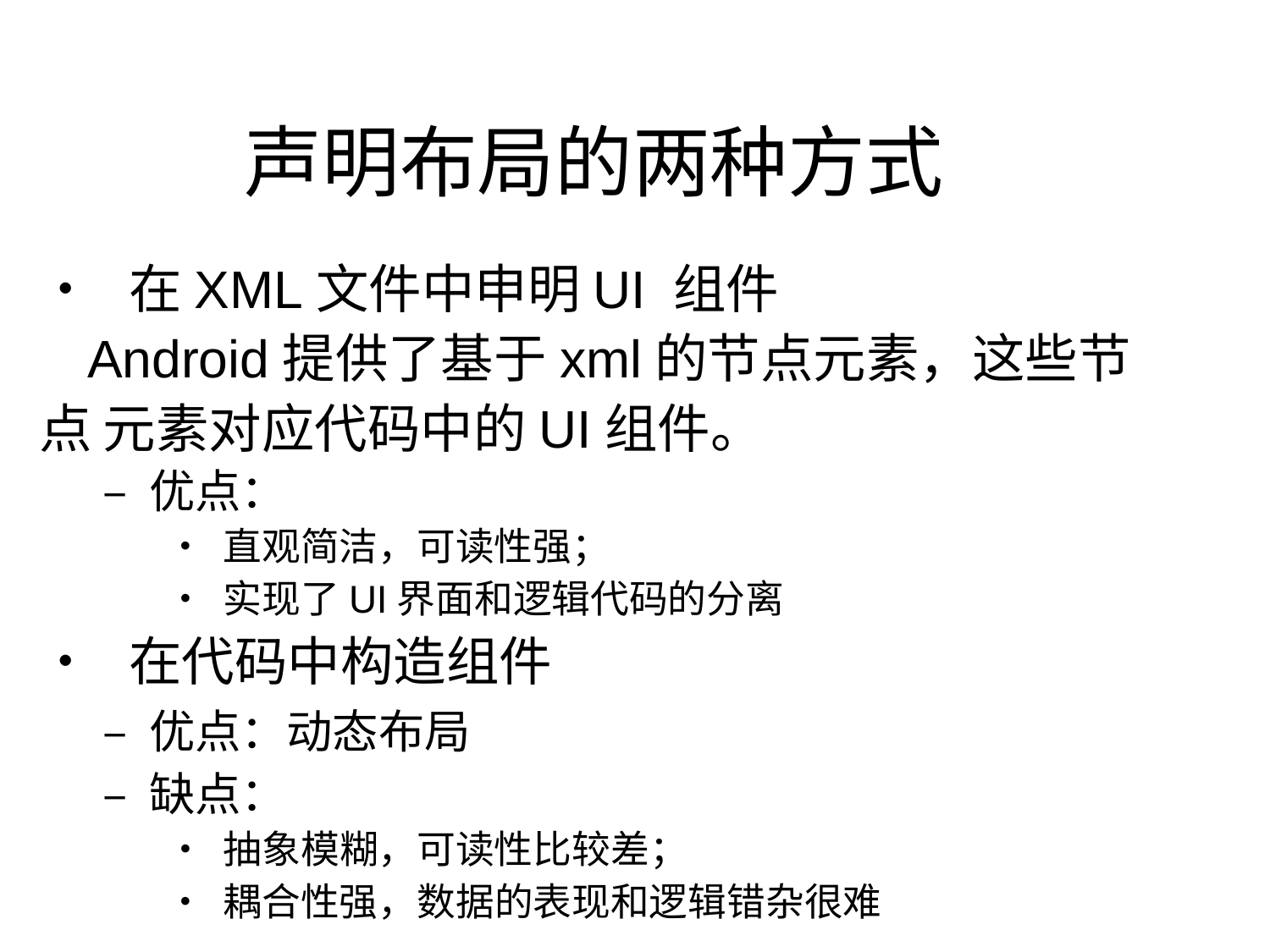

声明布局的两种方式

•  在XML文件中申明UI 组件
	Android提供了基于xml的节点元素，这些节点	元素对应代码中的UI组件。
		– 优点：
			• 直观简洁，可读性强；
			• 实现了UI界面和逻辑代码的分离
•  在代码中构造组件
		– 优点：动态布局
		– 缺点：
			• 抽象模糊，可读性比较差；
			• 耦合性强，数据的表现和逻辑错杂很难